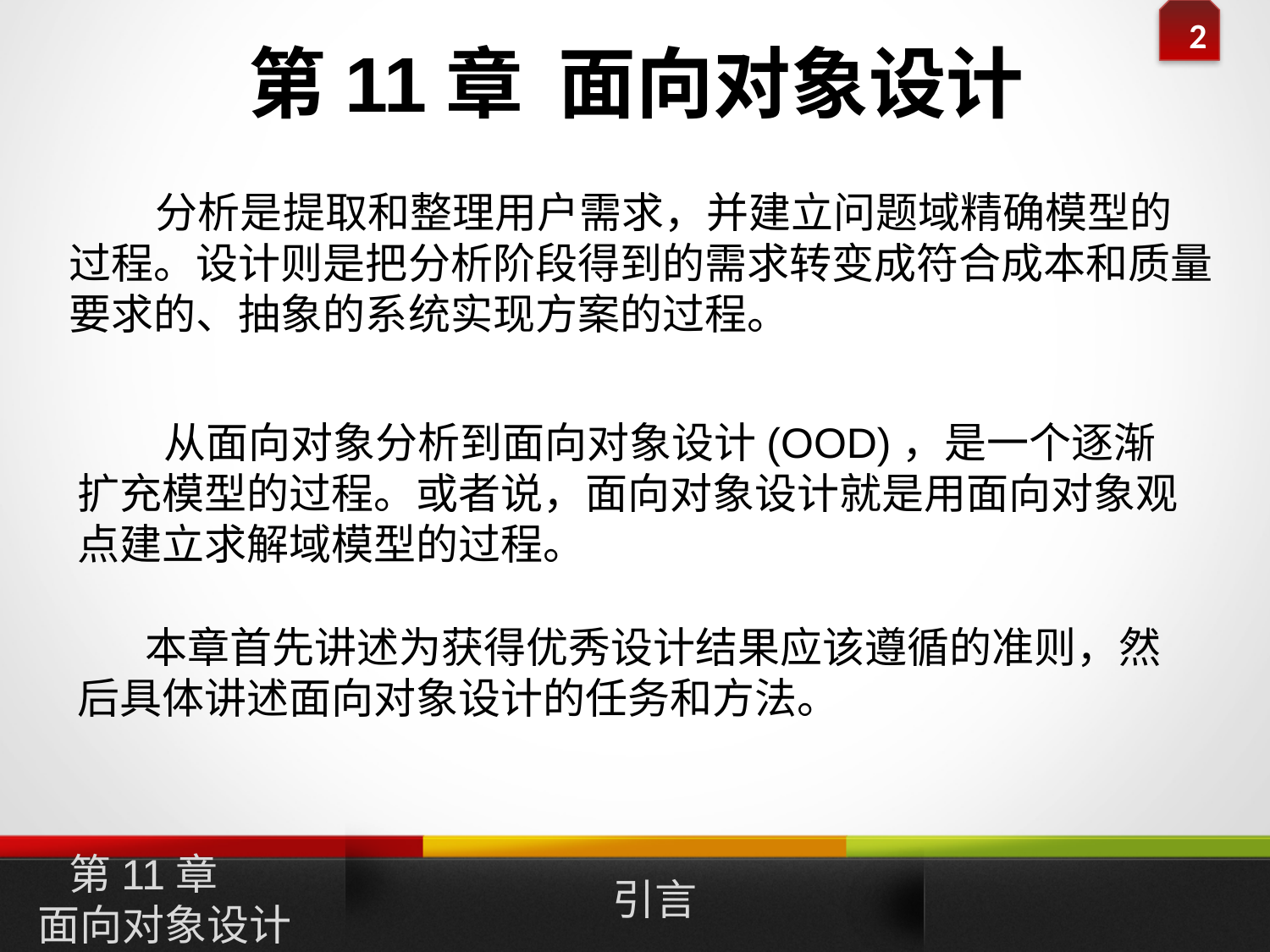

# 第11章  面向对象设计
        分析是提取和整理用户需求，并建立问题域精确模型的过程。设计则是把分析阶段得到的需求转变成符合成本和质量要求的、抽象的系统实现方案的过程。
        从面向对象分析到面向对象设计(OOD)，是一个逐渐扩充模型的过程。或者说，面向对象设计就是用面向对象观点建立求解域模型的过程。
      本章首先讲述为获得优秀设计结果应该遵循的准则，然后具体讲述面向对象设计的任务和方法。
第11章
面向对象设计
引言